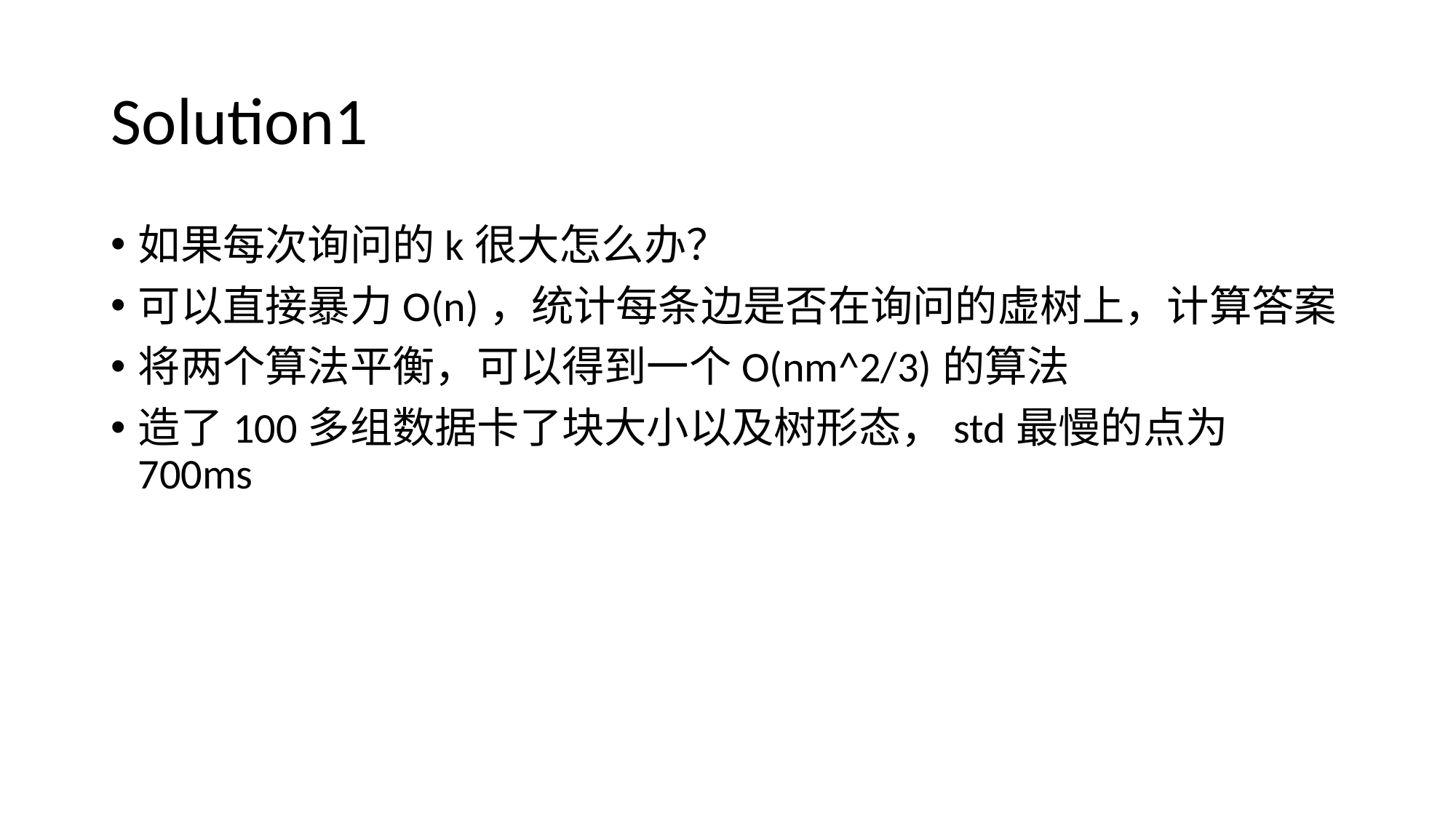

# Solution1
如果每次询问的k很大怎么办？
可以直接暴力O(n)，统计每条边是否在询问的虚树上，计算答案
将两个算法平衡，可以得到一个O(nm^2/3)的算法
造了100多组数据卡了块大小以及树形态，std最慢的点为700ms